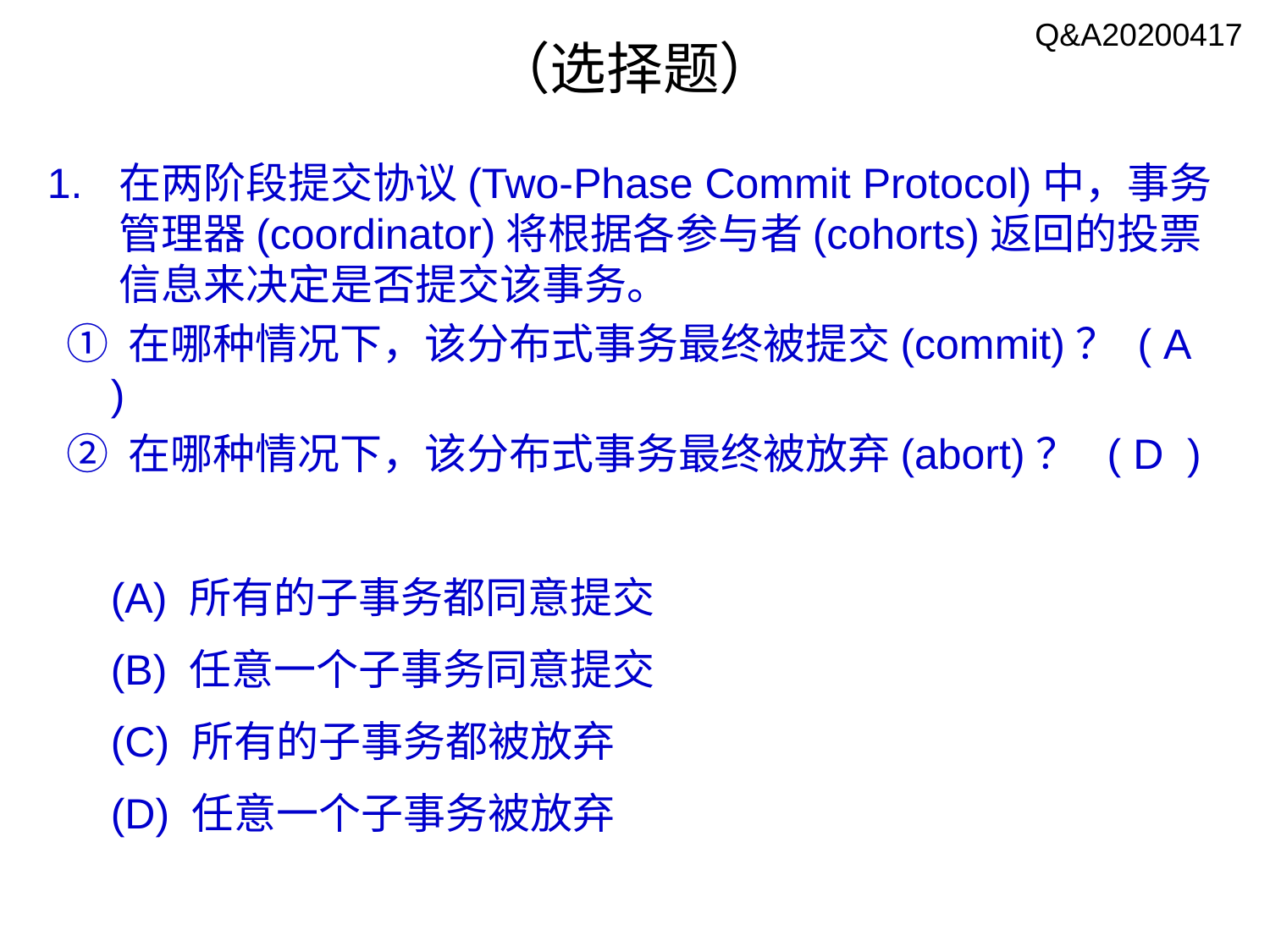

Q&A20200417
# （选择题）
在两阶段提交协议(Two-Phase Commit Protocol)中，事务管理器(coordinator)将根据各参与者(cohorts)返回的投票信息来决定是否提交该事务。
① 在哪种情况下，该分布式事务最终被提交(commit)？ ( A   )
② 在哪种情况下，该分布式事务最终被放弃(abort)？  ( D  )

(A) 所有的子事务都同意提交
(B) 任意一个子事务同意提交
(C) 所有的子事务都被放弃
(D) 任意一个子事务被放弃